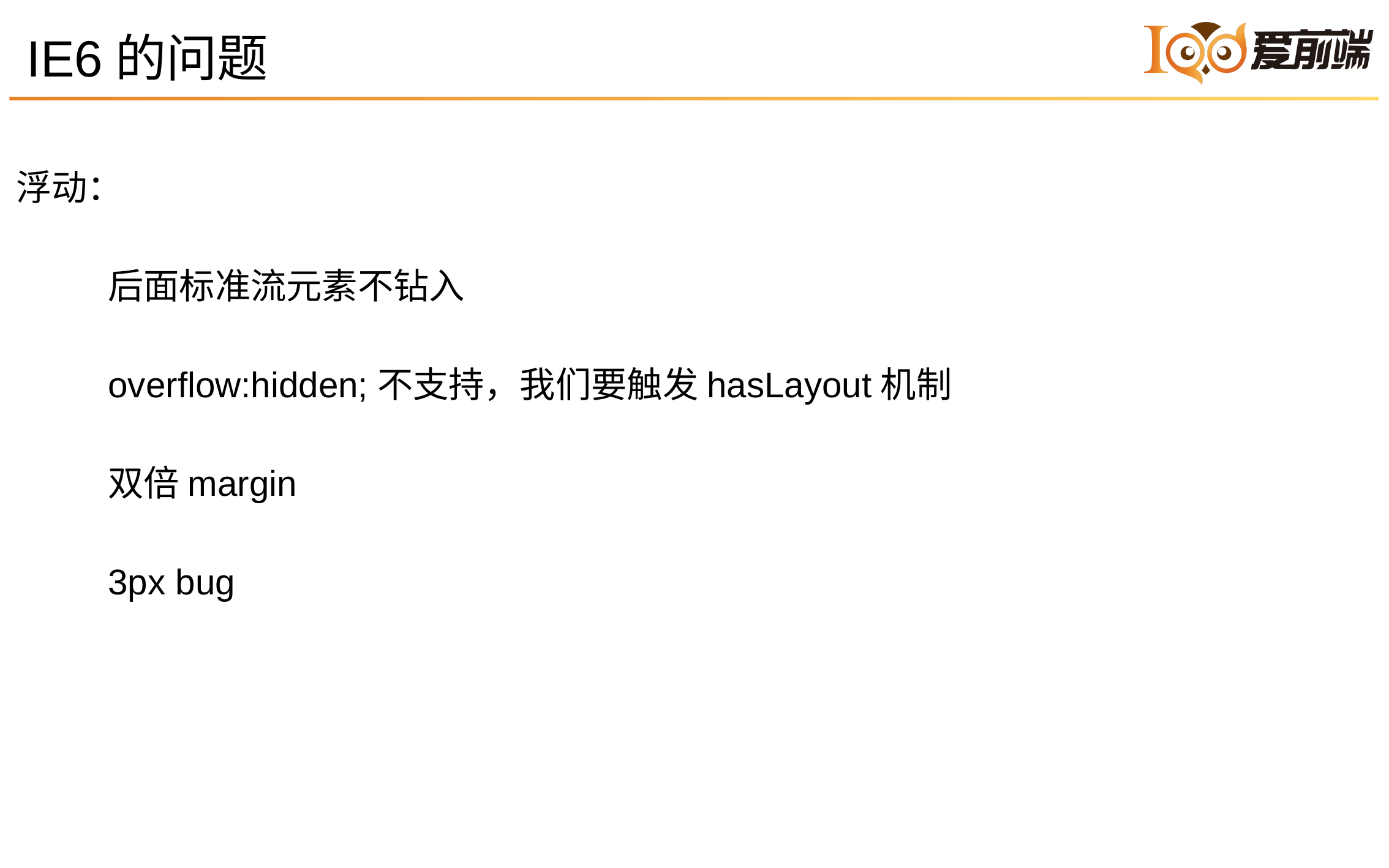

IE6的问题

浮动：
	后面标准流元素不钻入
	overflow:hidden;不支持，我们要触发hasLayout机制
	双倍margin
	3px bug